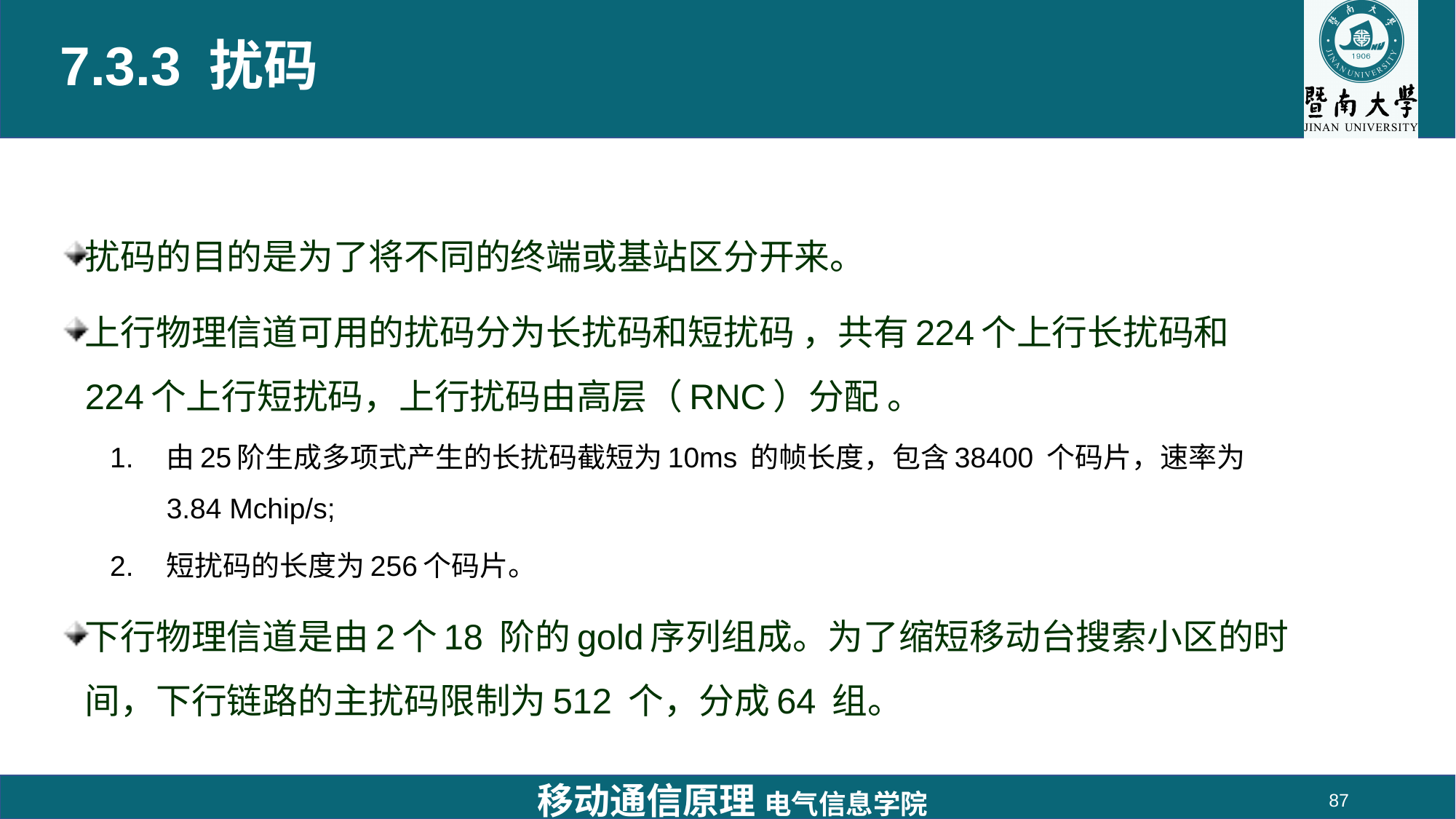

# 7.3.3 扰码

扰码的目的是为了将不同的终端或基站区分开来。
上行物理信道可用的扰码分为长扰码和短扰码 ，共有224个上行长扰码和224个上行短扰码，上行扰码由高层（RNC）分配 。
由25阶生成多项式产生的长扰码截短为10ms 的帧长度，包含38400 个码片，速率为3.84 Mchip/s;
短扰码的长度为256个码片。
下行物理信道是由2个18 阶的gold序列组成。为了缩短移动台搜索小区的时间，下行链路的主扰码限制为512 个，分成64 组。

移动通信原理 电气信息学院
87